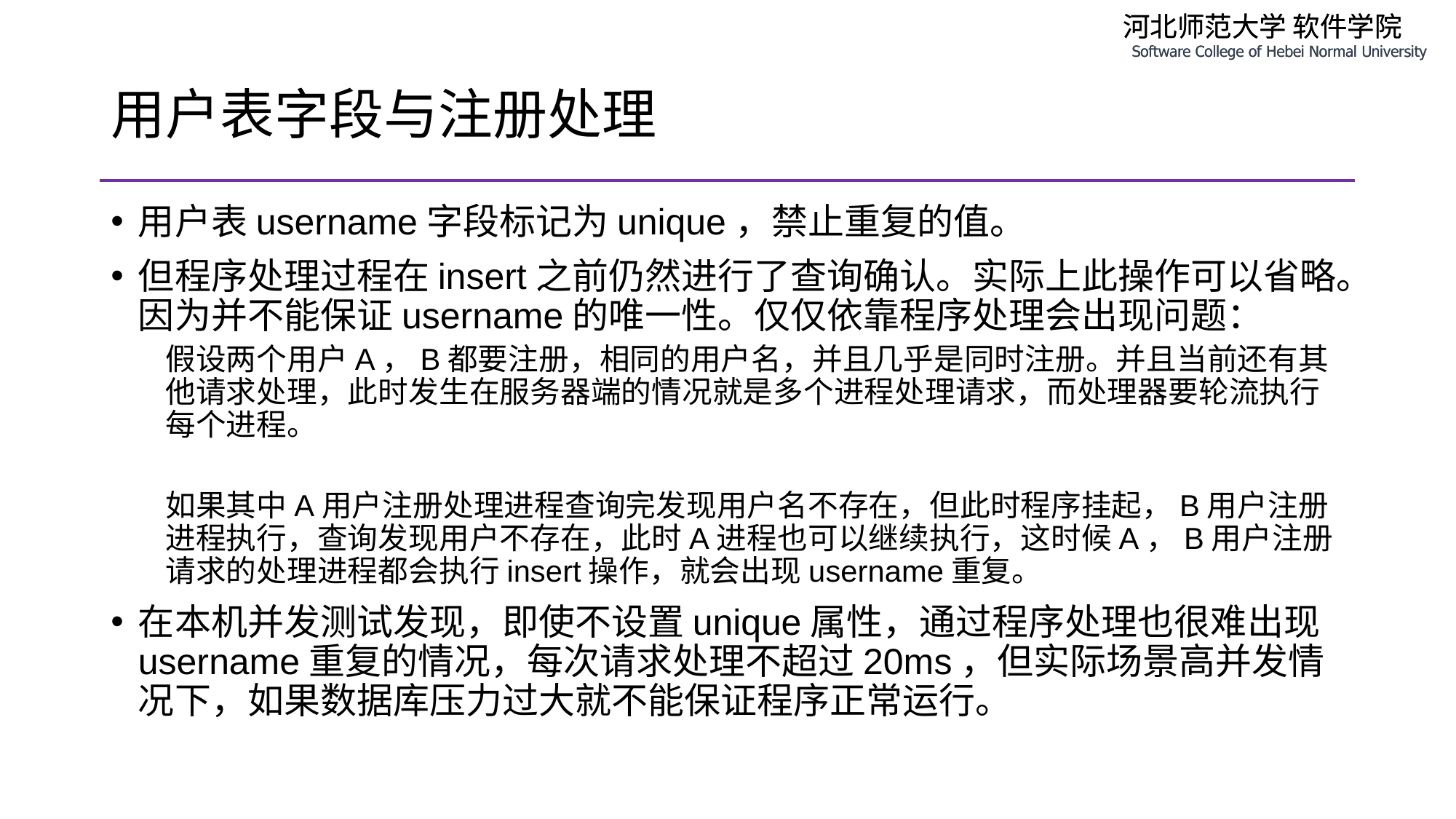

# 用户表字段与注册处理
用户表username字段标记为unique，禁止重复的值。
但程序处理过程在insert之前仍然进行了查询确认。实际上此操作可以省略。因为并不能保证username的唯一性。仅仅依靠程序处理会出现问题：
假设两个用户A，B都要注册，相同的用户名，并且几乎是同时注册。并且当前还有其他请求处理，此时发生在服务器端的情况就是多个进程处理请求，而处理器要轮流执行每个进程。

如果其中A用户注册处理进程查询完发现用户名不存在，但此时程序挂起，B用户注册进程执行，查询发现用户不存在，此时A进程也可以继续执行，这时候A，B用户注册请求的处理进程都会执行insert操作，就会出现username重复。
在本机并发测试发现，即使不设置unique属性，通过程序处理也很难出现username重复的情况，每次请求处理不超过20ms，但实际场景高并发情况下，如果数据库压力过大就不能保证程序正常运行。